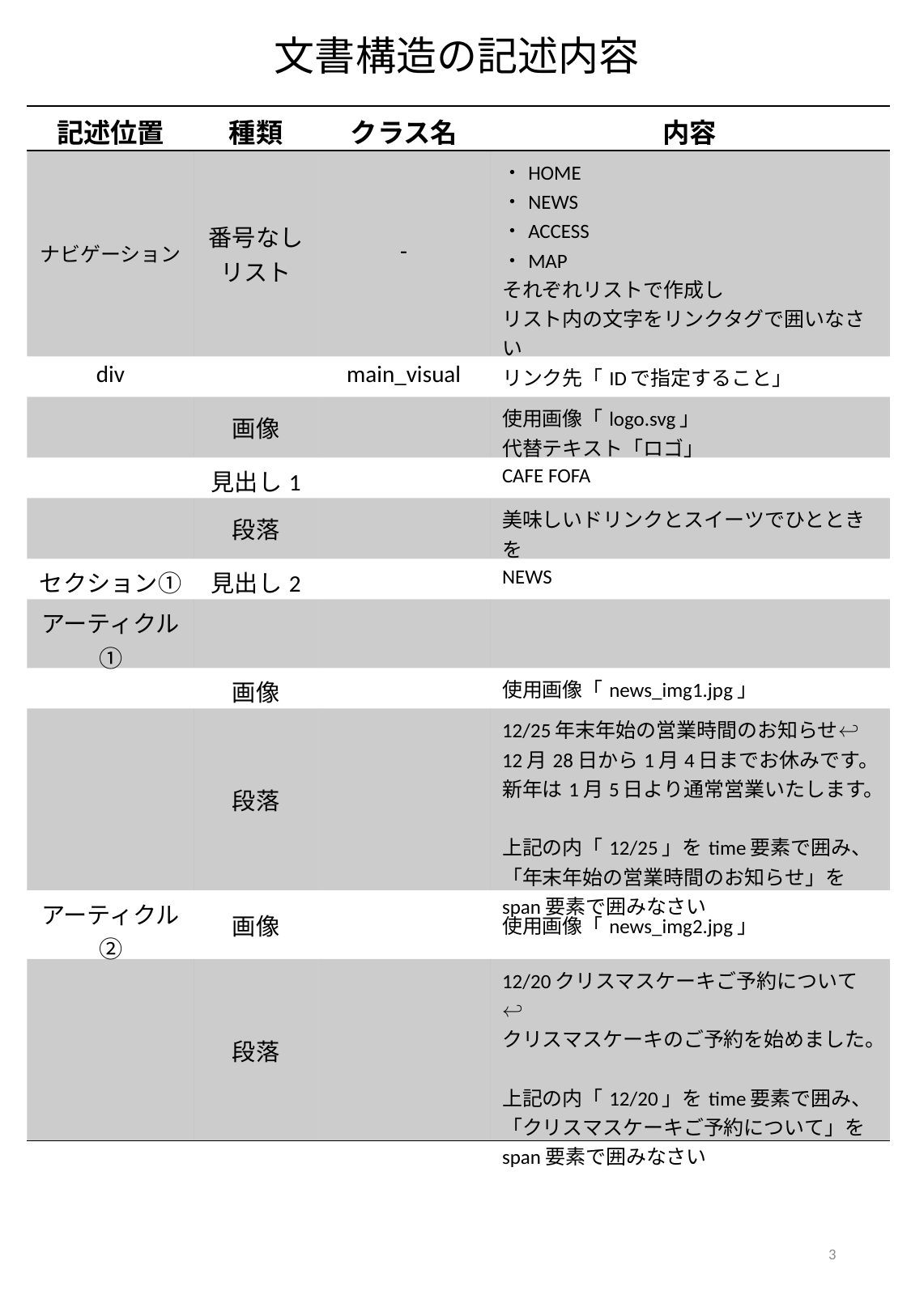

文書構造の記述内容
| 記述位置 | 種類 | クラス名 | 内容 |
| --- | --- | --- | --- |
| ナビゲーション | 番号なしリスト | - | ・HOME ・NEWS ・ACCESS ・MAP それぞれリストで作成し リスト内の文字をリンクタグで囲いなさい リンク先「IDで指定すること」 |
| div |  | main\_visual |  |
|  | 画像 |  | 使用画像「logo.svg」 代替テキスト「ロゴ」 |
|  | 見出し1 |  | CAFE FOFA |
|  | 段落 |  | 美味しいドリンクとスイーツでひとときを |
| セクション① | 見出し2 |  | NEWS |
| アーティクル① |  |  |  |
|  | 画像 |  | 使用画像「news\_img1.jpg」 |
|  | 段落 |  | 12/25年末年始の営業時間のお知らせ↩ 12月28日から1月4日までお休みです。新年は1月5日より通常営業いたします。 上記の内「12/25」をtime要素で囲み、「年末年始の営業時間のお知らせ」をspan要素で囲みなさい |
| アーティクル② | 画像 |  | 使用画像「news\_img2.jpg」 |
|  | 段落 |  | 12/20クリスマスケーキご予約について↩ クリスマスケーキのご予約を始めました。 上記の内「12/20」をtime要素で囲み、「クリスマスケーキご予約について」をspan要素で囲みなさい |
3